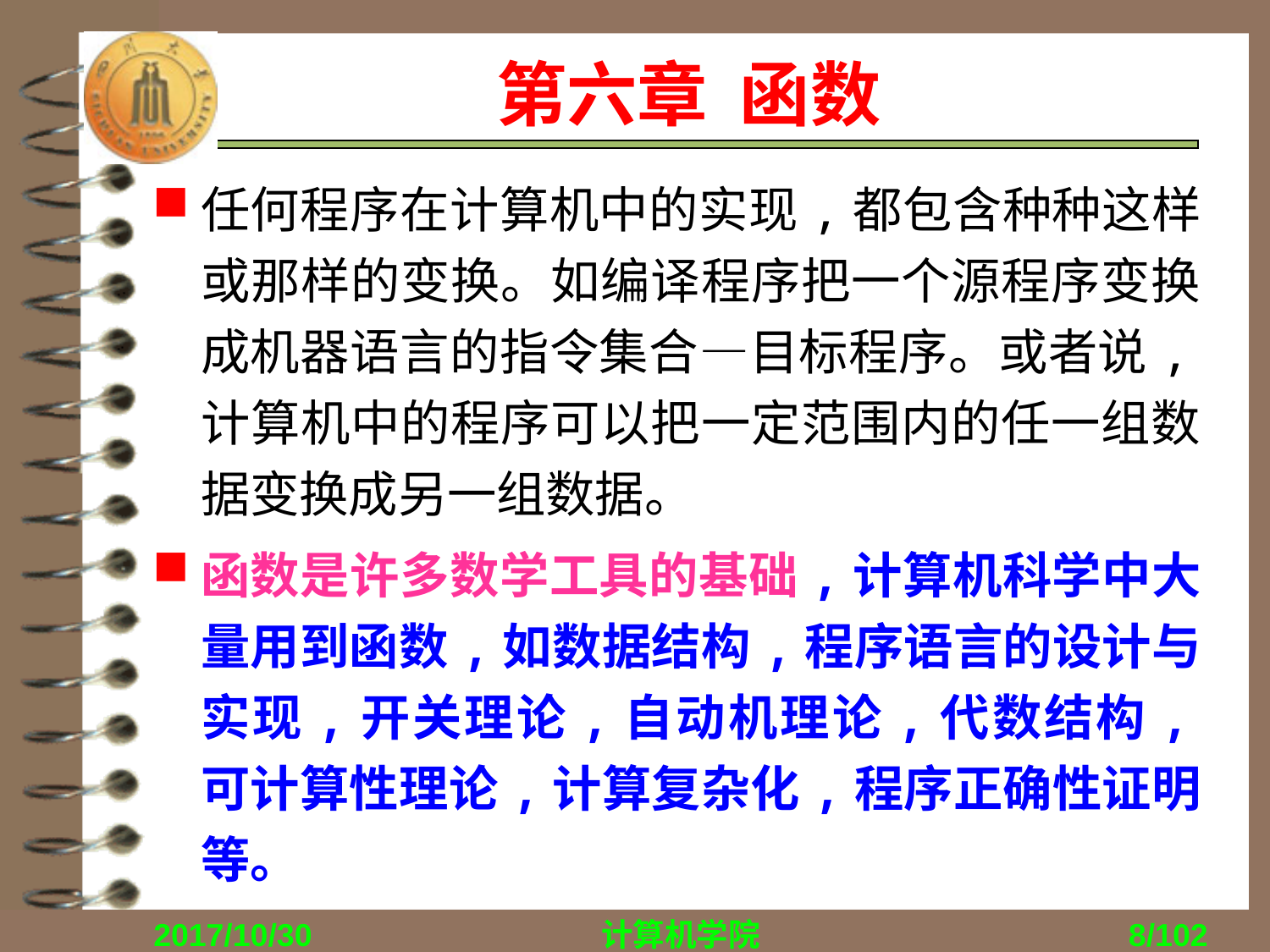

# 第六章  函数
任何程序在计算机中的实现,都包含种种这样或那样的变换。如编译程序把一个源程序变换成机器语言的指令集合—目标程序。或者说,计算机中的程序可以把一定范围内的任一组数据变换成另一组数据。
函数是许多数学工具的基础,计算机科学中大量用到函数,如数据结构,程序语言的设计与实现,开关理论,自动机理论,代数结构,可计算性理论,计算复杂化,程序正确性证明等。
2017/10/30
计算机学院
8/102